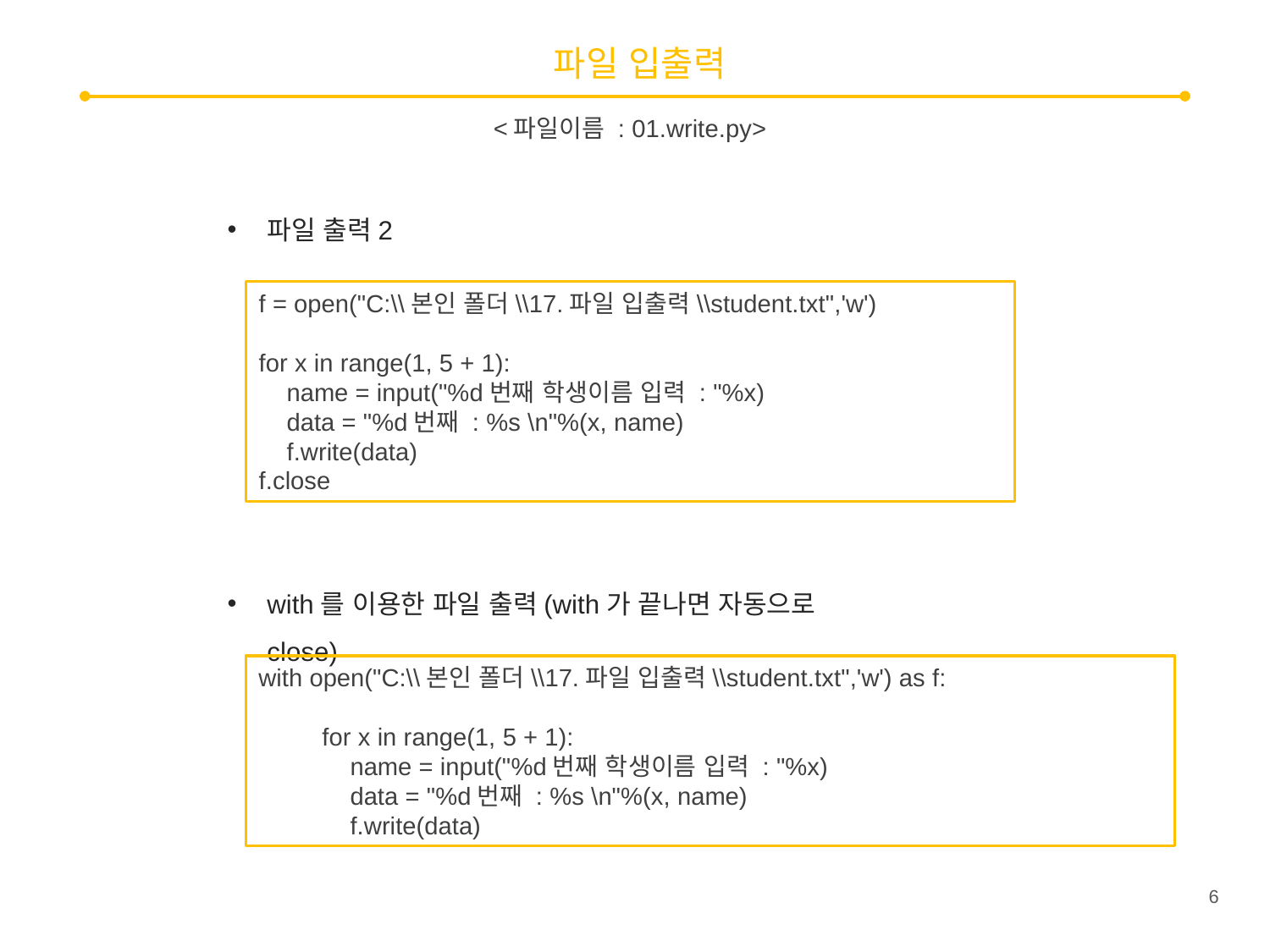

# 파일 입출력
<파일이름 : 01.write.py>
파일 출력2
f = open("C:\\본인 폴더\\17.파일 입출력\\student.txt",'w')

for x in range(1, 5 + 1):
    name = input("%d번째 학생이름 입력 : "%x)
    data = "%d번째 : %s \n"%(x, name)
    f.write(data)
f.close
with를 이용한 파일 출력(with가 끝나면 자동으로 close)
with open("C:\\본인 폴더\\17.파일 입출력\\student.txt",'w') as f:

for x in range(1, 5 + 1):
    name = input("%d번째 학생이름 입력 : "%x)
    data = "%d번째 : %s \n"%(x, name)
    f.write(data)